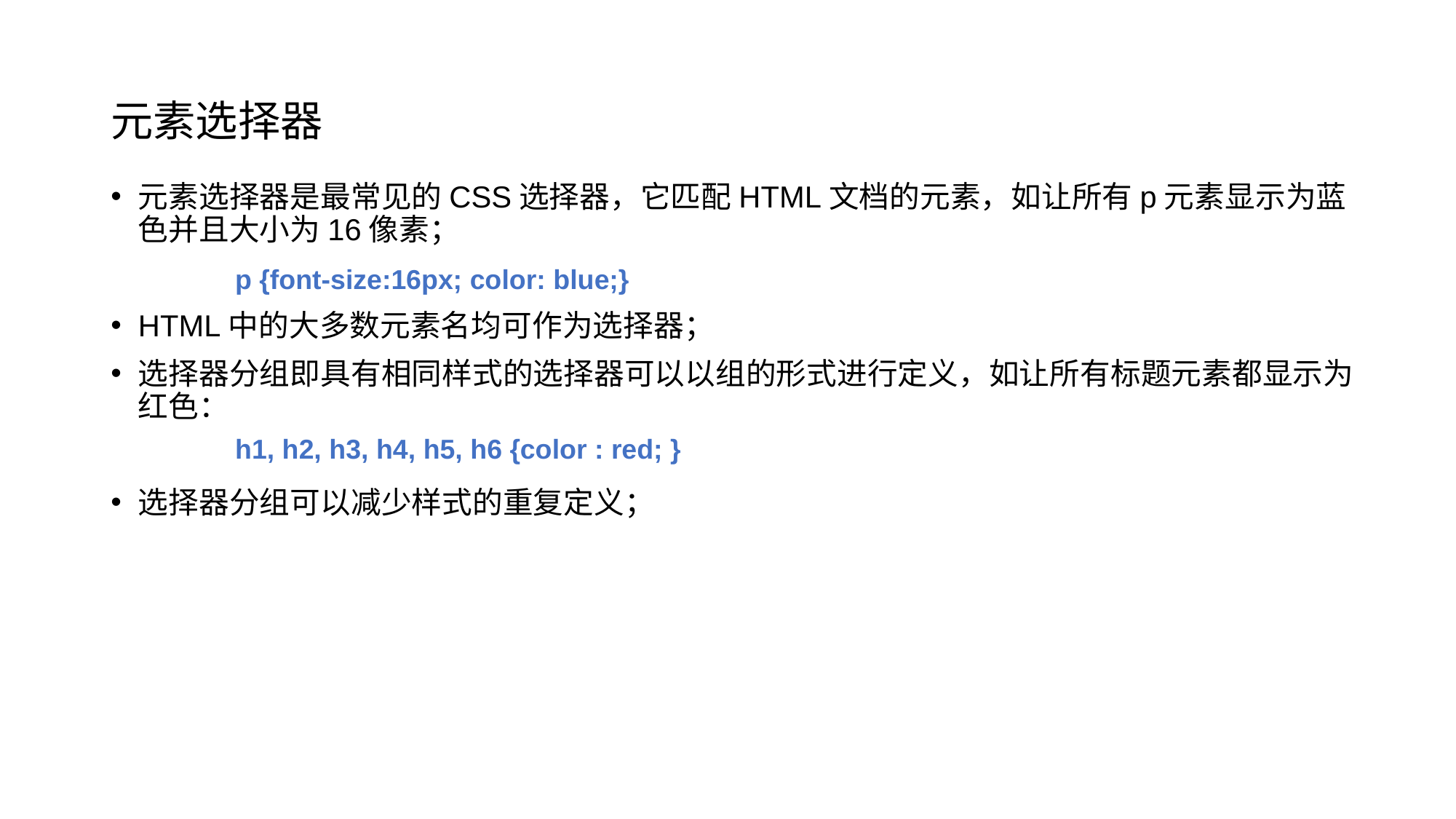

# 元素选择器
元素选择器是最常见的CSS选择器，它匹配HTML文档的元素，如让所有p元素显示为蓝色并且大小为16像素；

HTML中的大多数元素名均可作为选择器；
选择器分组即具有相同样式的选择器可以以组的形式进行定义，如让所有标题元素都显示为红色：

选择器分组可以减少样式的重复定义；
p {font-size:16px; color: blue;}
h1, h2, h3, h4, h5, h6 {color : red; }